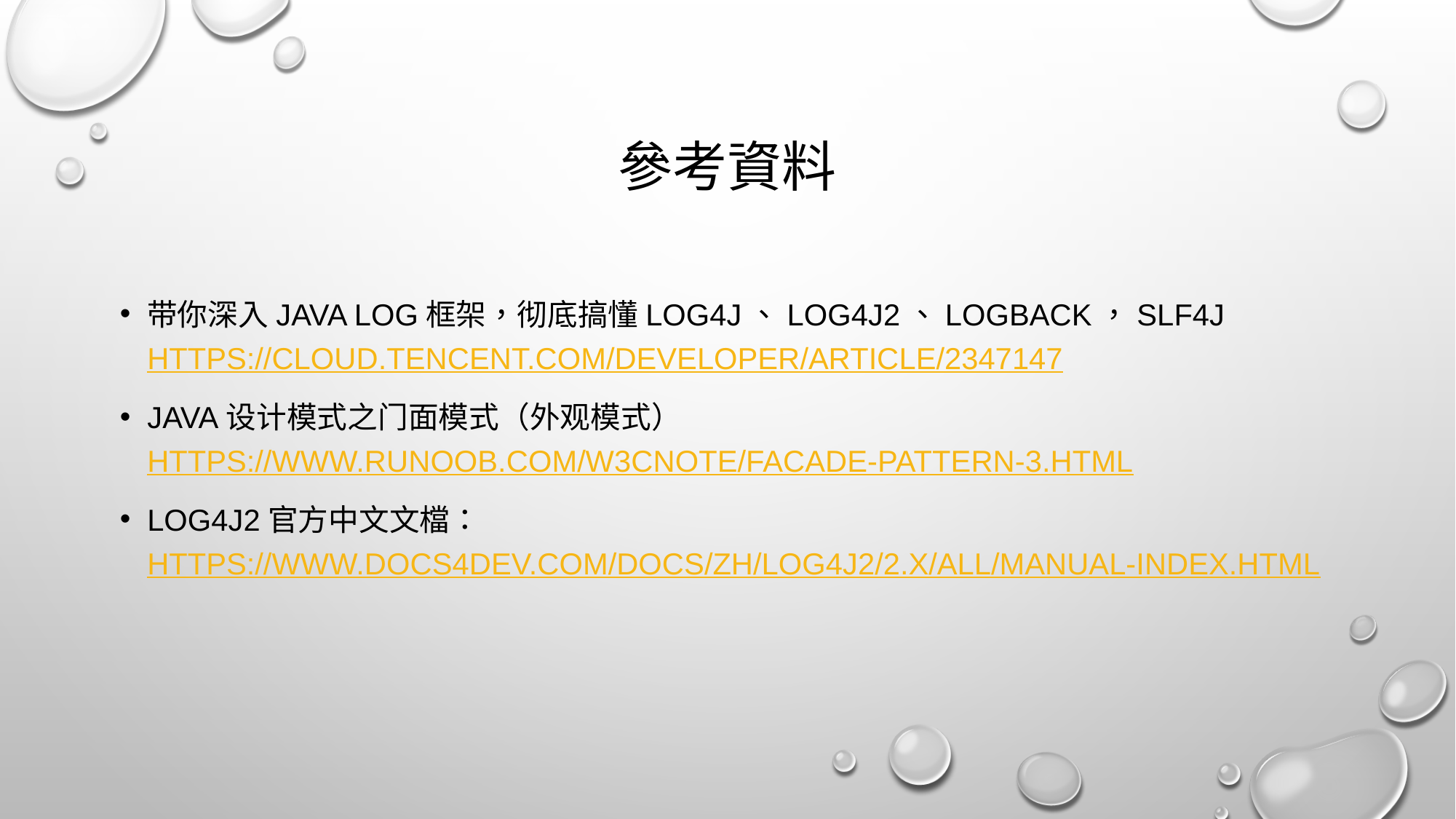

# 參考資料
带你深入Java Log框架，彻底搞懂Log4J、Log4J2、LogBack，SLF4J https://cloud.tencent.com/developer/article/2347147
JAVA设计模式之门面模式（外观模式）https://www.runoob.com/w3cnote/facade-pattern-3.html
Log4j2官方中文文檔：https://www.docs4dev.com/docs/zh/log4j2/2.x/all/manual-index.html